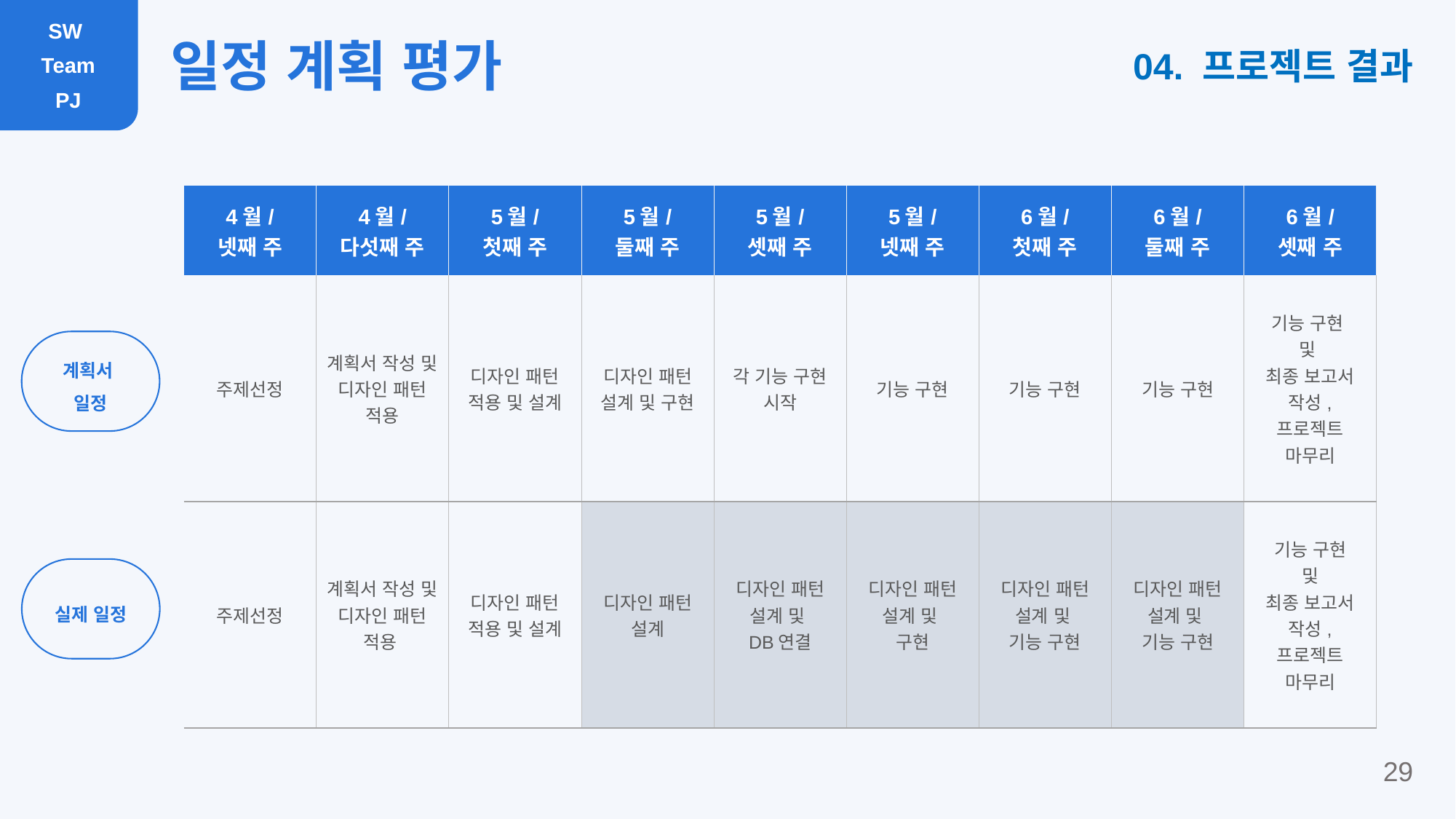

SW
 Team
PJ
일정 계획 평가
04. 프로젝트 결과
| 4월/ 넷째 주 | 4월/ 다섯째 주 | 5월/ 첫째 주 | 5월/ 둘째 주 | 5월/ 셋째 주 | 5월/ 넷째 주 | 6월/ 첫째 주 | 6월/ 둘째 주 | 6월/ 셋째 주 |
| --- | --- | --- | --- | --- | --- | --- | --- | --- |
| 주제선정 | 계획서 작성 및 디자인 패턴 적용 | 디자인 패턴 적용 및 설계 | 디자인 패턴 설계 및 구현 | 각 기능 구현 시작 | 기능 구현 | 기능 구현 | 기능 구현 | 기능 구현 및 최종 보고서 작성, 프로젝트 마무리 |
| 주제선정 | 계획서 작성 및 디자인 패턴 적용 | 디자인 패턴 적용 및 설계 | 디자인 패턴 설계 | 디자인 패턴 설계 및 DB연결 | 디자인 패턴 설계 및 구현 | 디자인 패턴 설계 및 기능 구현 | 디자인 패턴 설계 및 기능 구현 | 기능 구현 및 최종 보고서 작성, 프로젝트 마무리 |
계획서
일정
실제 일정
29